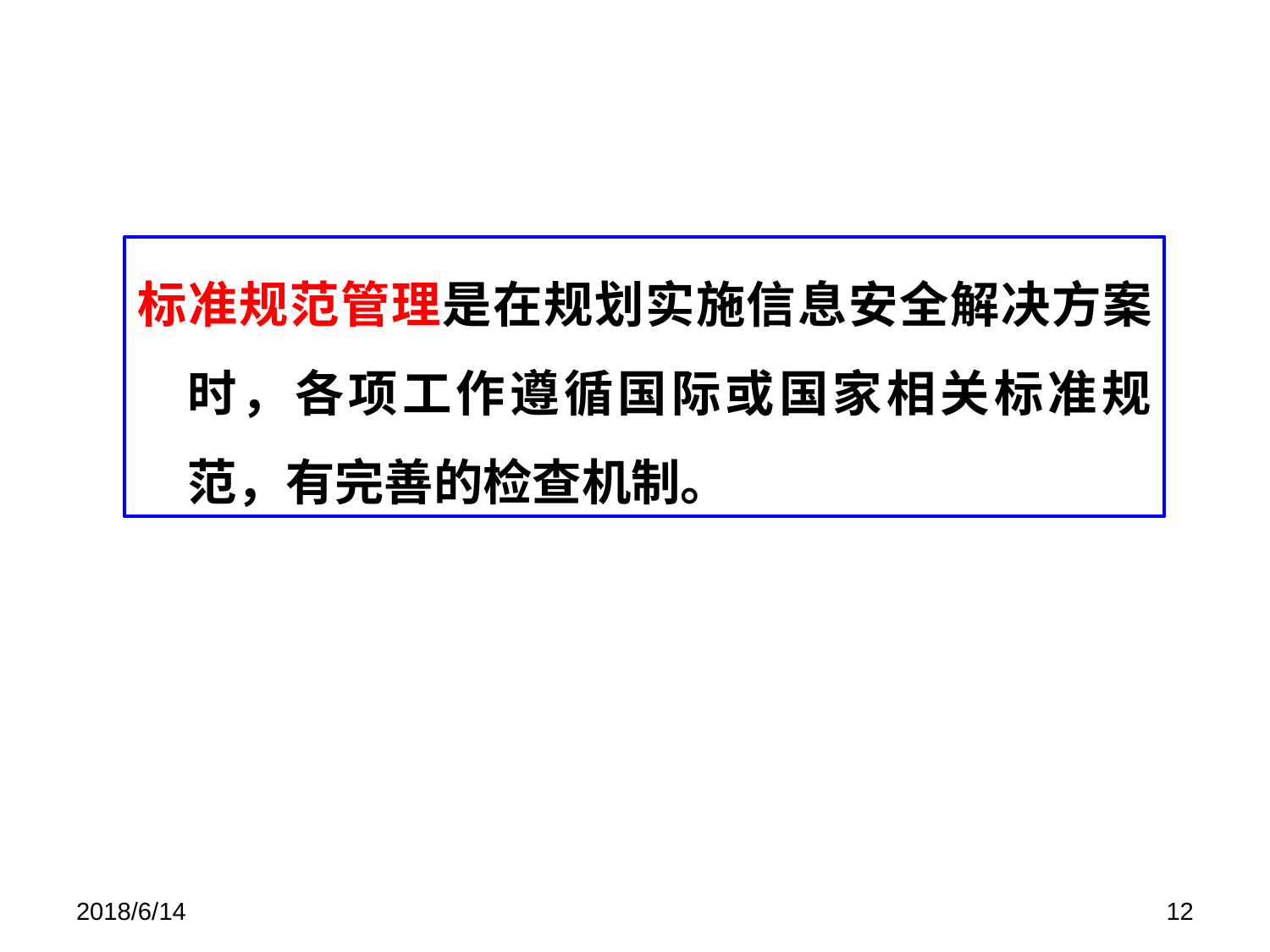

标准规范管理是在规划实施信息安全解决方案时，各项工作遵循国际或国家相关标准规范，有完善的检查机制。
2018/6/14
12